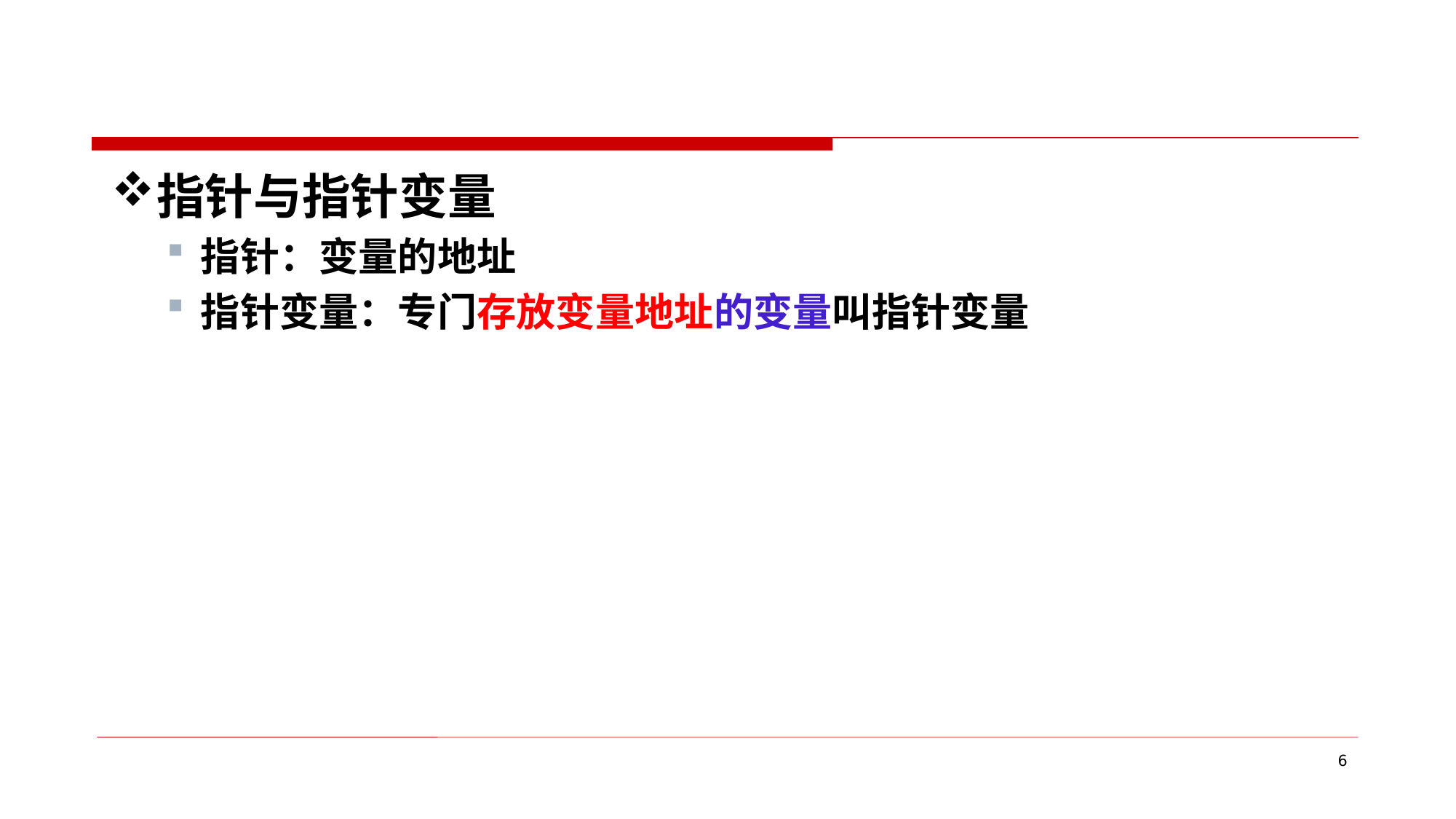

指针与指针变量
指针：变量的地址
指针变量：专门存放变量地址的变量叫指针变量
6